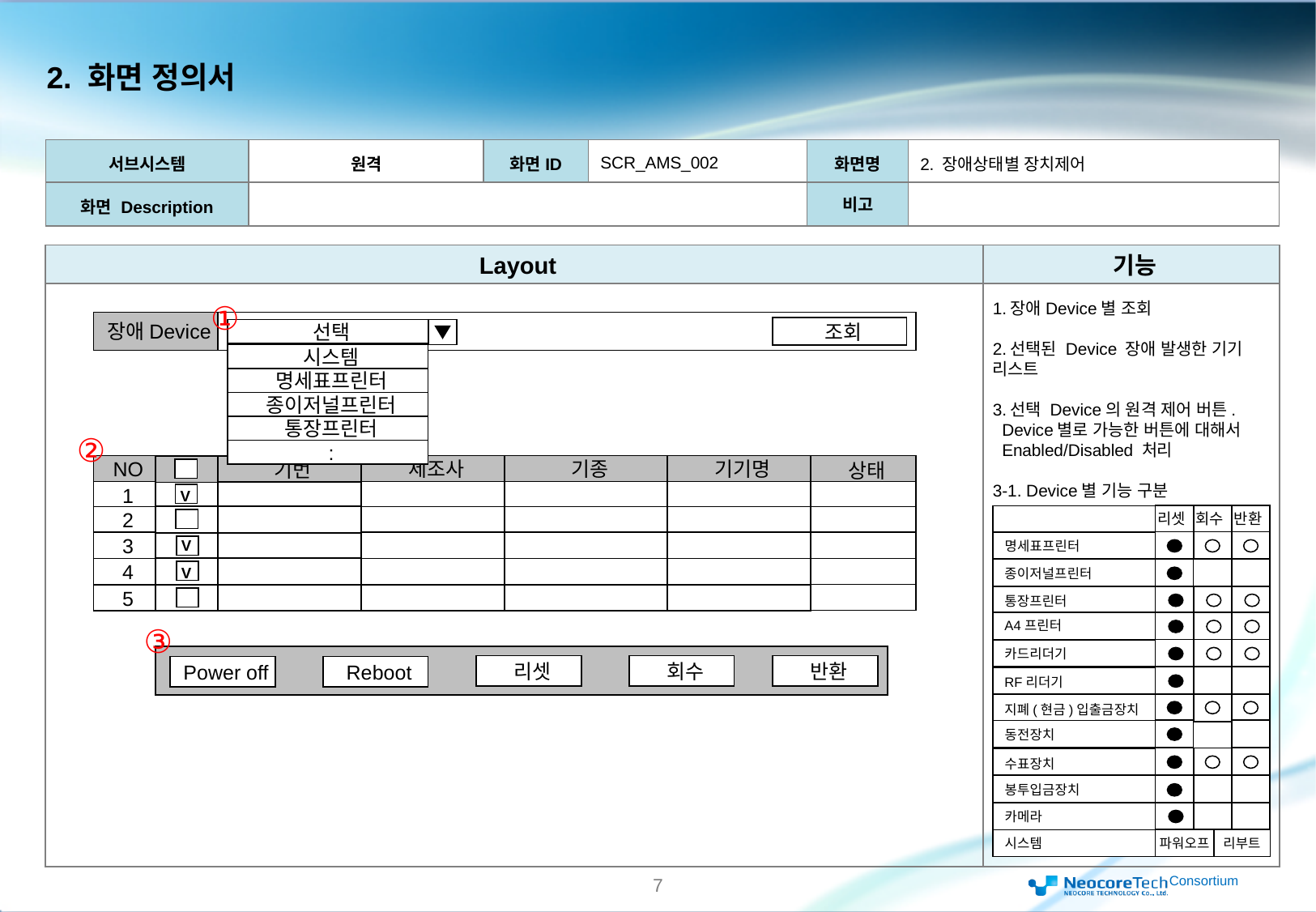

2. 화면 정의서
| 서브시스템 | 원격 | 화면ID | SCR\_AMS\_002 | 화면명 | 2. 장애상태별 장치제어 |
| --- | --- | --- | --- | --- | --- |
| 화면 Description |  |  |  | 비고 |  |
Layout
기능
1.장애Device별 조회
2.선택된 Device 장애 발생한 기기 리스트

3.선택 Device의 원격 제어 버튼.
  Device별로 가능한 버튼에 대해서
  Enabled/Disabled 처리

3-1. Device별 기능 구분

①

장애Device
조회
선택

시스템
명세표프린터
종이저널프린터
통장프린터
②
:
상태
NO
제조사
기종
기기명

기번

V

1

리셋
회수
반환

2

V

명세표프린터

3

V

4

종이저널프린터

5

통장프린터

A4프린터

③

카드리더기

리셋
회수
반환
Power off
Reboot

RF리더기

지폐(현금)입출금장치

동전장치

수표장치

봉투입금장치

카메라

시스템
파워오프
리부트